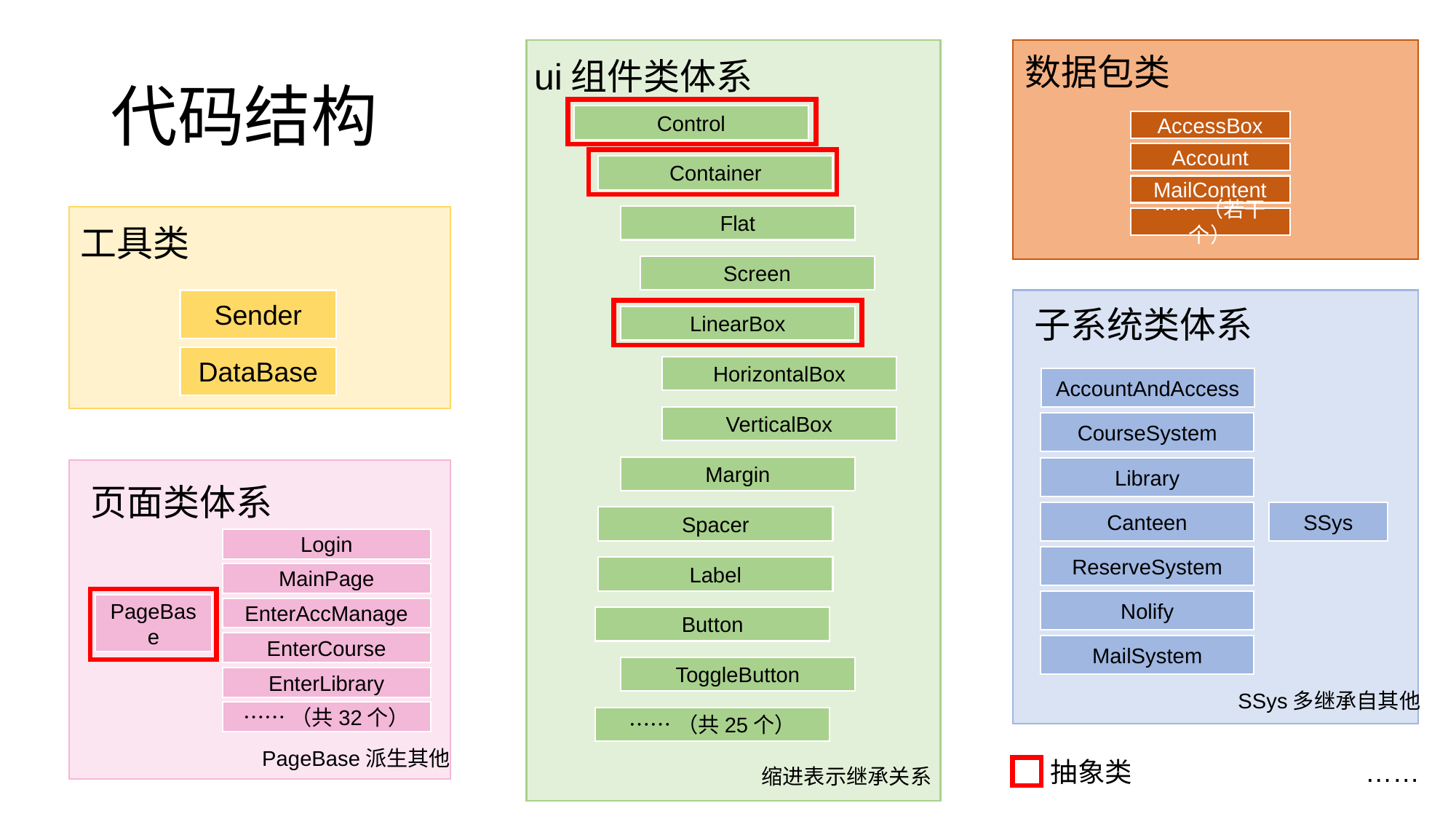

# 代码结构

数据包类
ui组件类体系

Control
AccessBox
Account

Container
MailContent
Flat

……（若干个）
工具类
Screen

Sender
子系统类体系

LinearBox
DataBase
HorizontalBox
AccountAndAccess
VerticalBox
CourseSystem
Margin
Library

页面类体系
Canteen
SSys
Spacer
Login
ReserveSystem
Label
MainPage

Nolify
PageBase
EnterAccManage
Button
EnterCourse
MailSystem
ToggleButton
EnterLibrary
SSys多继承自其他
……（共32个）
……（共25个）
PageBase派生其他
抽象类
……

缩进表示继承关系